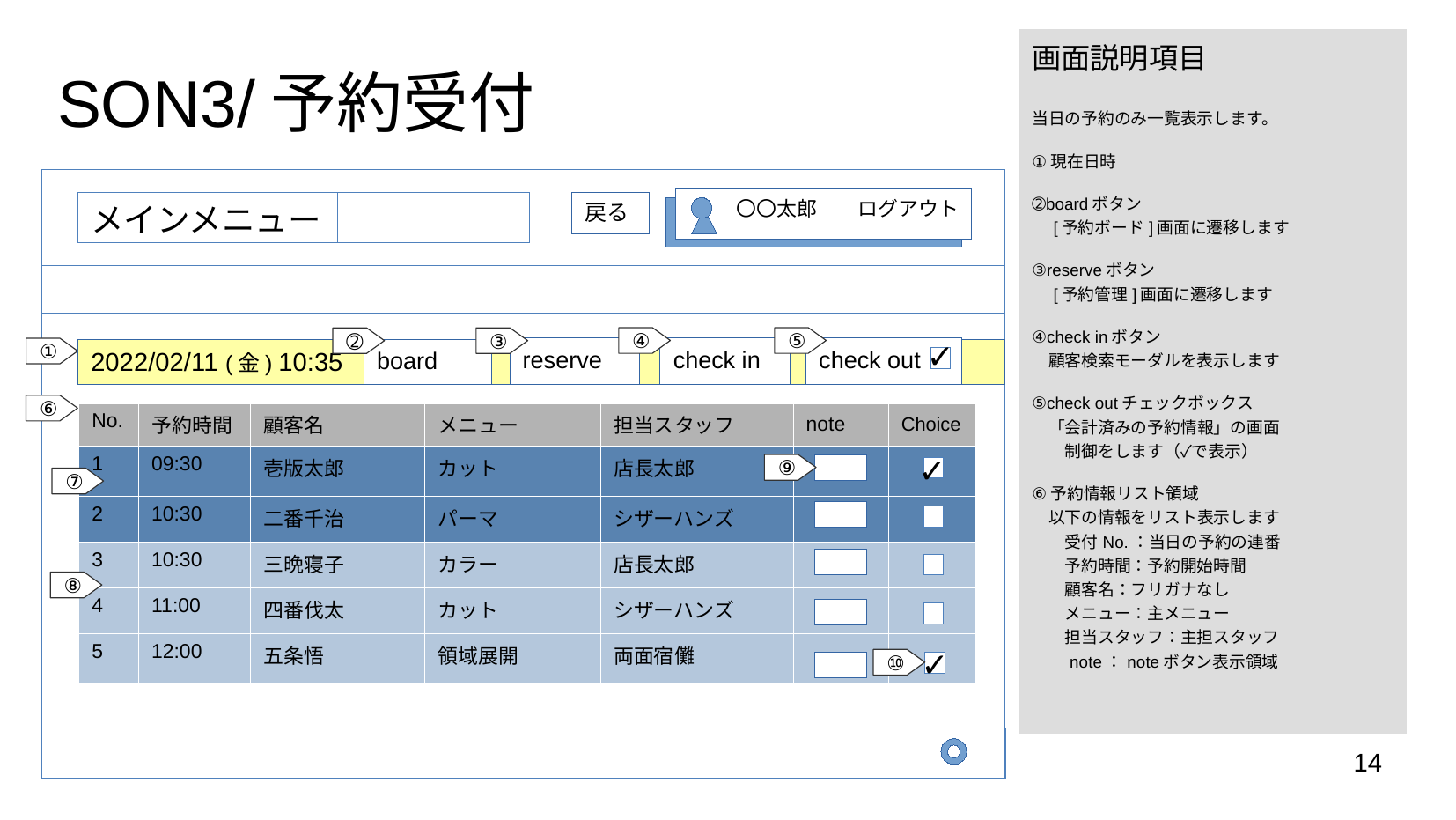

| 画面説明項目 |
| --- |
| 当日の予約のみ一覧表示します。 ①現在日時 ➁boardボタン 　[予約ボード]画面に遷移します ③reserveボタン 　[予約管理]画面に遷移します ④check inボタン 　顧客検索モーダルを表示します ⑤check outチェックボックス 　「会計済みの予約情報」の画面 　　制御をします（✓で表示） ⑥予約情報リスト領域 　以下の情報をリスト表示します 　　受付No.：当日の予約の連番 　　予約時間：予約開始時間 　　顧客名：フリガナなし 　　メニュー：主メニュー 　　担当スタッフ：主担スタッフ 　　note：noteボタン表示領域 |
# SON3/予約受付

〇〇太郎　　ログアウト
メインメニュー

戻る

④
⑤
➁
③
✓
reserve
check in
check out
①
2022/02/11 (金) 10:35
board

⑥
| No. | 予約時間 | 顧客名 | メニュー | 担当スタッフ | note | Choice |
| --- | --- | --- | --- | --- | --- | --- |
| 1 | 09:30 | 壱版太郎 | カット | 店長太郎 |  |  |
| 2 | 10:30 | 二番千治 | パーマ | シザーハンズ |  |  |
| 3 | 10:30 | 三晩寝子 | カラー | 店長太郎 |  |  |
| 4 | 11:00 | 四番伐太 | カット | シザーハンズ |  |  |
| 5 | 12:00 | 五条悟 | 領域展開 | 両面宿儺 |  |  |
✓
⑨

⑦

⑧

✓
⑩

14